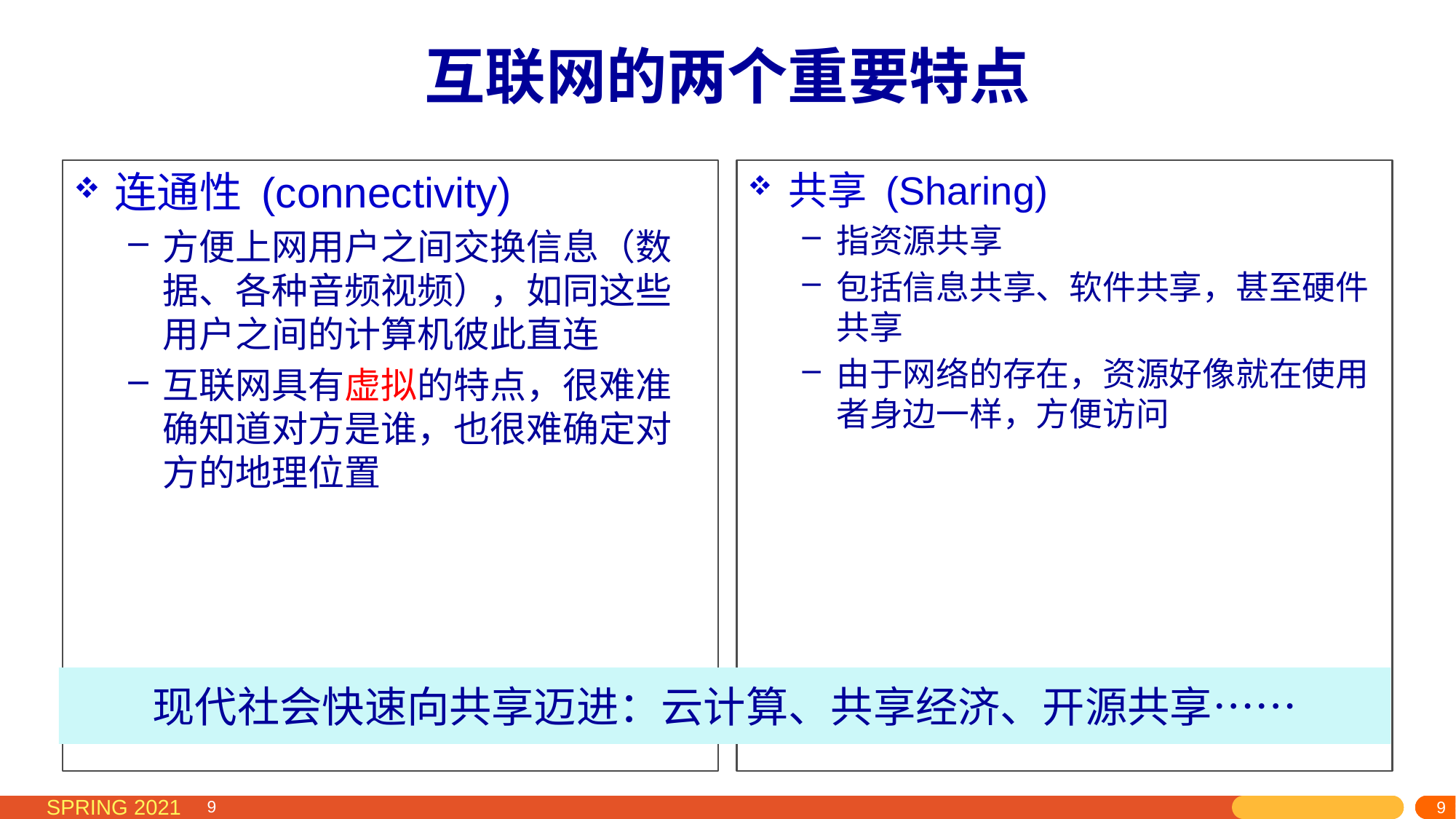

# 互联网的两个重要特点
连通性 (connectivity)
方便上网用户之间交换信息（数据、各种音频视频），如同这些用户之间的计算机彼此直连
互联网具有虚拟的特点，很难准确知道对方是谁，也很难确定对方的地理位置
共享 (Sharing)
指资源共享
包括信息共享、软件共享，甚至硬件共享
由于网络的存在，资源好像就在使用者身边一样，方便访问

现代社会快速向共享迈进：云计算、共享经济、开源共享……